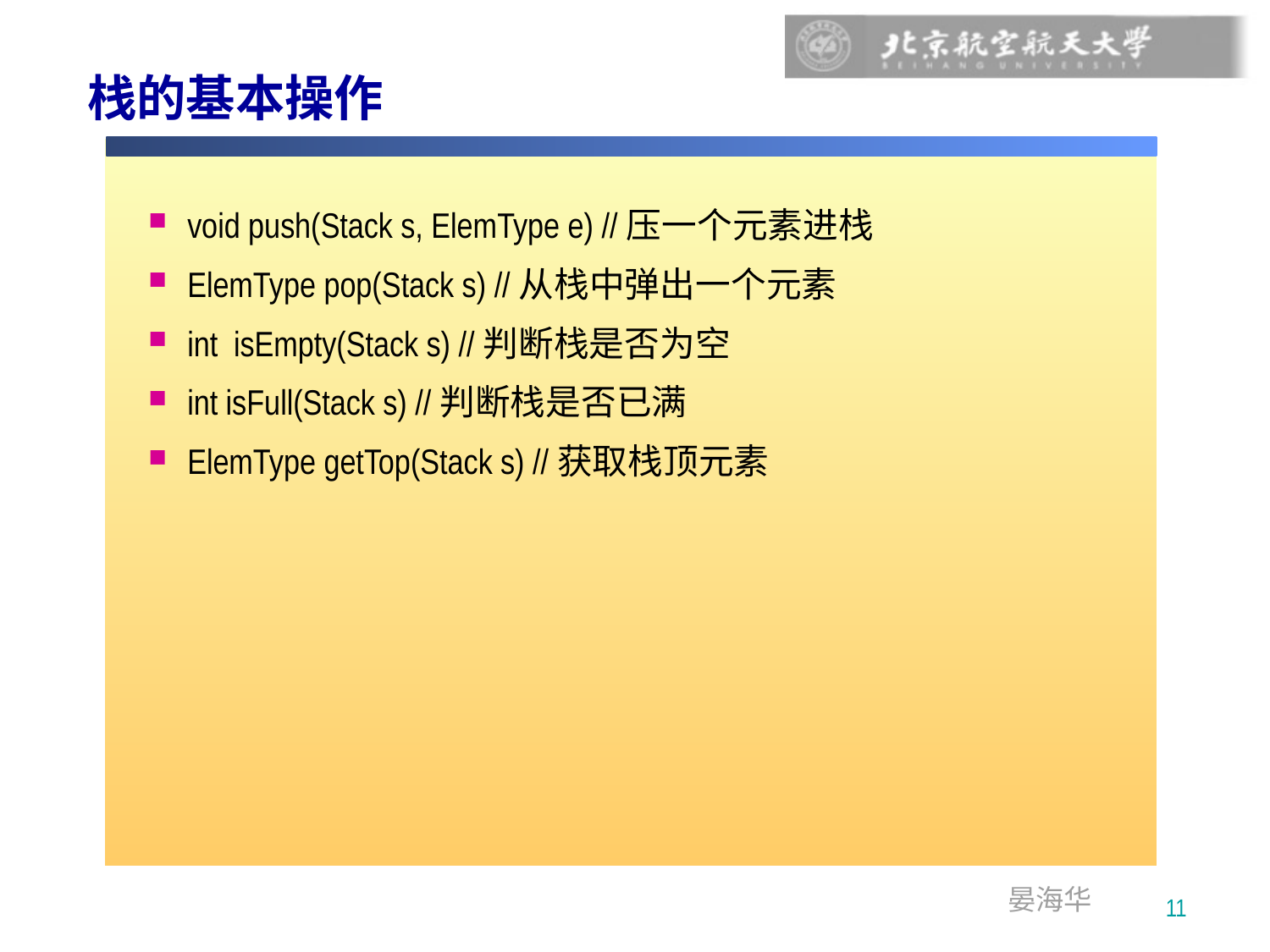

# 栈的基本操作
void push(Stack s, ElemType e) //压一个元素进栈
ElemType pop(Stack s) //从栈中弹出一个元素
int  isEmpty(Stack s) //判断栈是否为空
int isFull(Stack s) //判断栈是否已满
ElemType getTop(Stack s) //获取栈顶元素
11